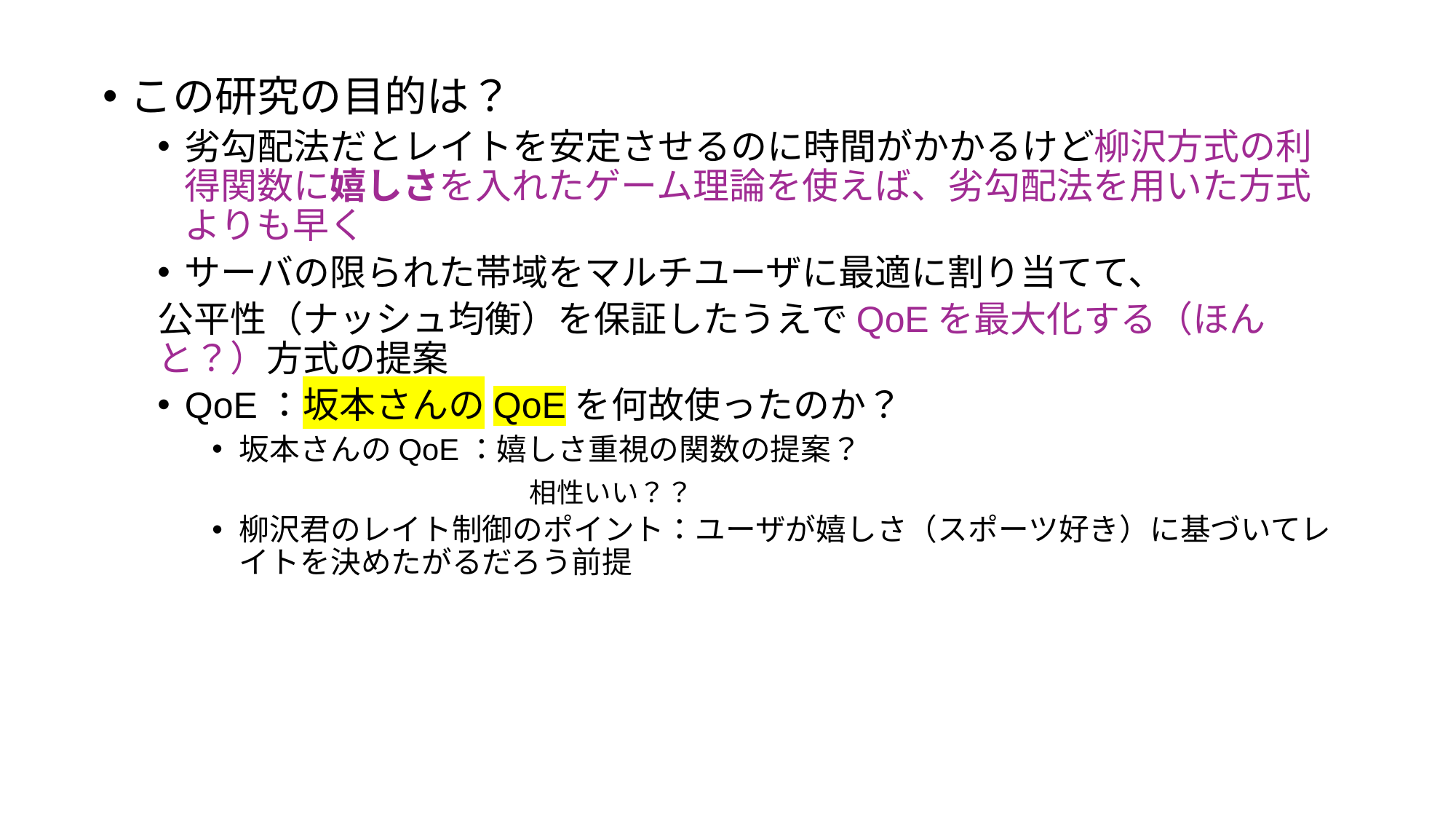

この研究の目的は？
劣勾配法だとレイトを安定させるのに時間がかかるけど柳沢方式の利得関数に嬉しさを入れたゲーム理論を使えば、劣勾配法を用いた方式よりも早く
サーバの限られた帯域をマルチユーザに最適に割り当てて、
公平性（ナッシュ均衡）を保証したうえでQoEを最大化する（ほんと？）方式の提案
QoE：坂本さんのQoEを何故使ったのか？
坂本さんのQoE：嬉しさ重視の関数の提案？

柳沢君のレイト制御のポイント：ユーザが嬉しさ（スポーツ好き）に基づいてレイトを決めたがるだろう前提
相性いい？？